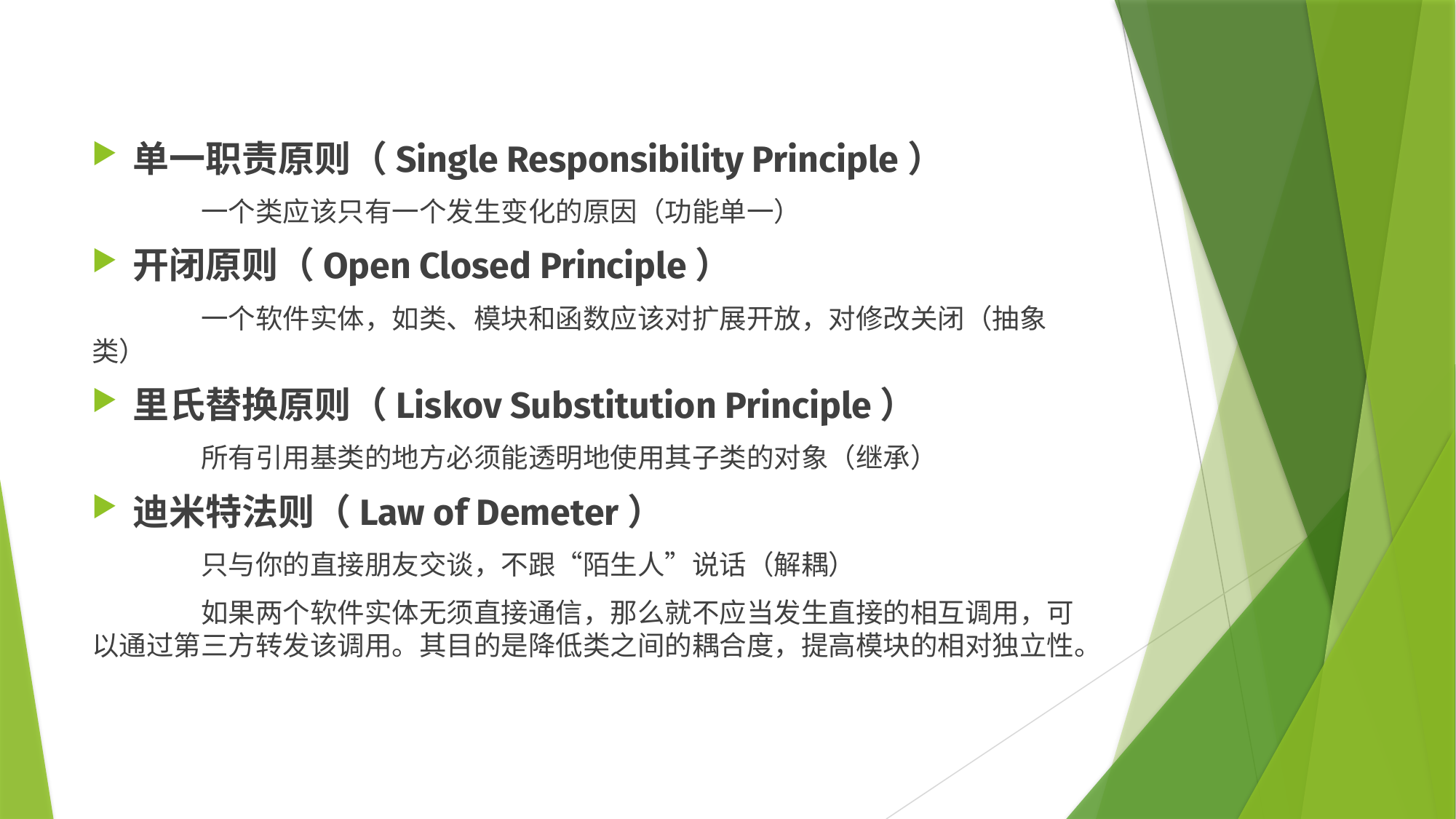

单一职责原则（Single Responsibility Principle）
	一个类应该只有一个发生变化的原因（功能单一）
开闭原则（Open Closed Principle）
	一个软件实体，如类、模块和函数应该对扩展开放，对修改关闭（抽象类）
里氏替换原则（Liskov Substitution Principle）
	所有引用基类的地方必须能透明地使用其子类的对象（继承）
迪米特法则（Law of Demeter）
	只与你的直接朋友交谈，不跟“陌生人”说话（解耦）
	如果两个软件实体无须直接通信，那么就不应当发生直接的相互调用，可以通过第三方转发该调用。其目的是降低类之间的耦合度，提高模块的相对独立性。